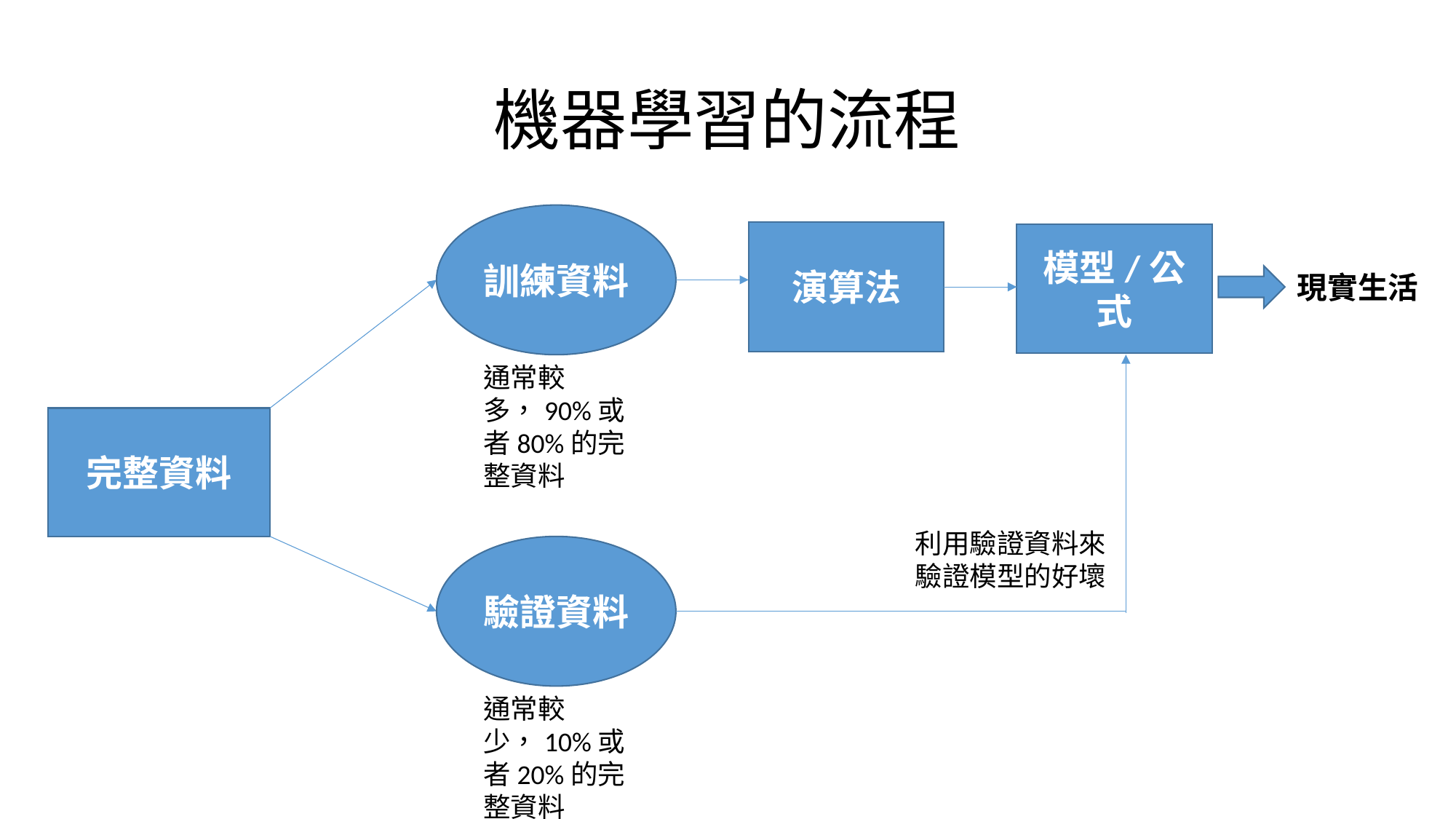

# 機器學習的流程
訓練資料
演算法
模型/公式
現實生活

通常較多，90%或者80%的完整資料
完整資料
利用驗證資料來驗證模型的好壞
驗證資料
通常較少，10%或者20%的完整資料